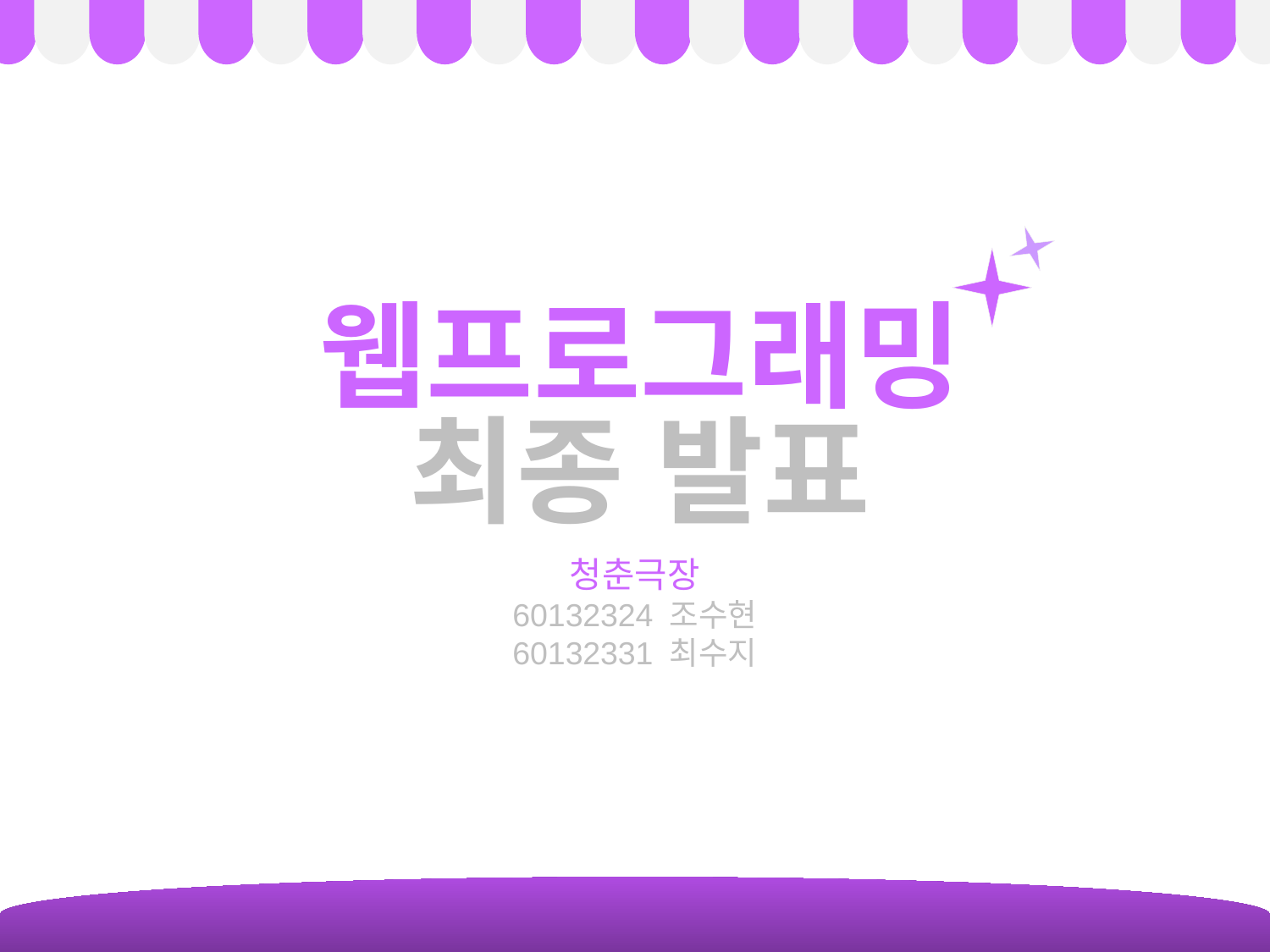

웹프로그래밍

최종 발표
청춘극장
60132324 조수현
60132331 최수지